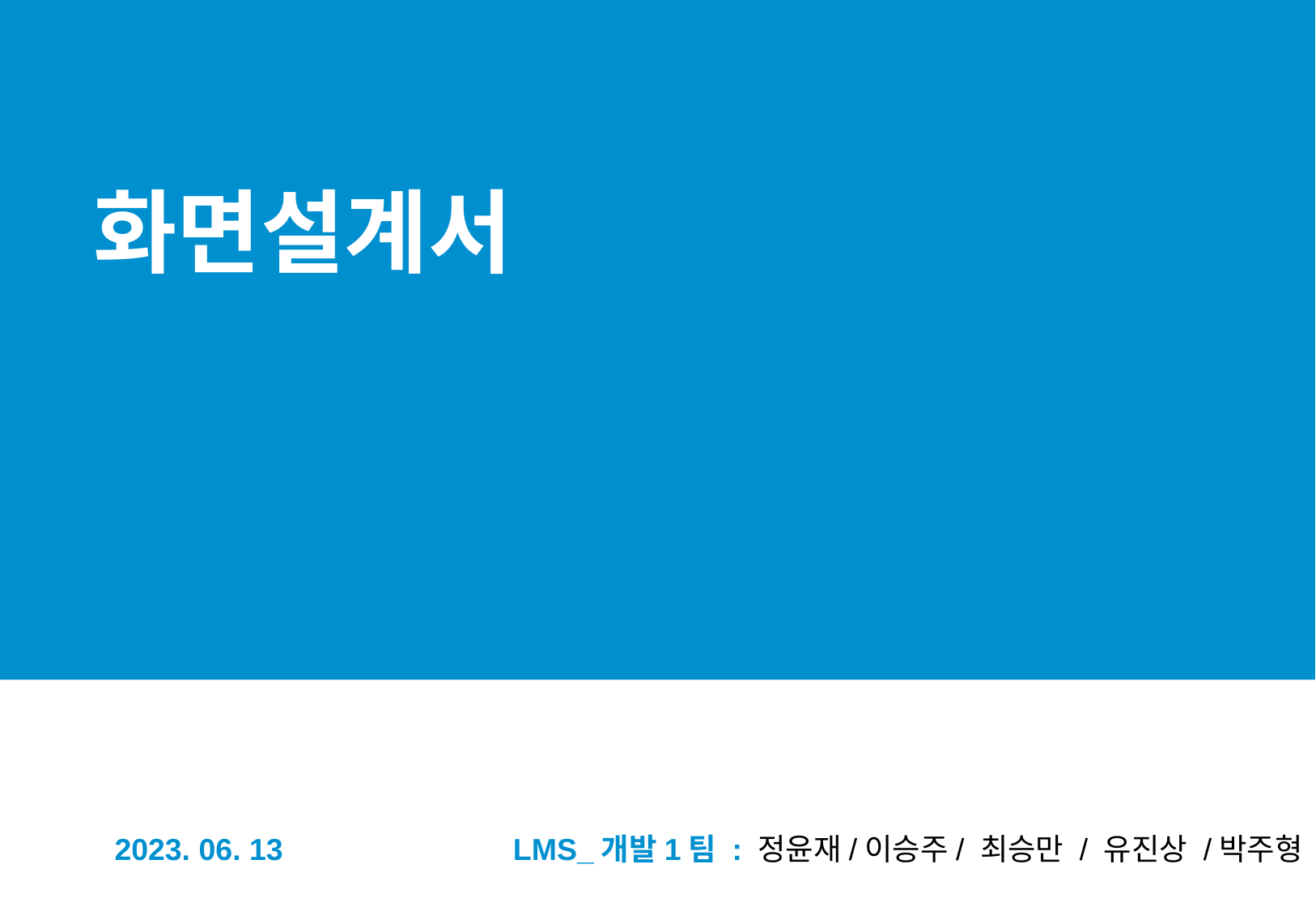

화면설계서
2023. 06. 13
LMS_개발1팀 : 정윤재/이승주/ 최승만 / 유진상 /박주형